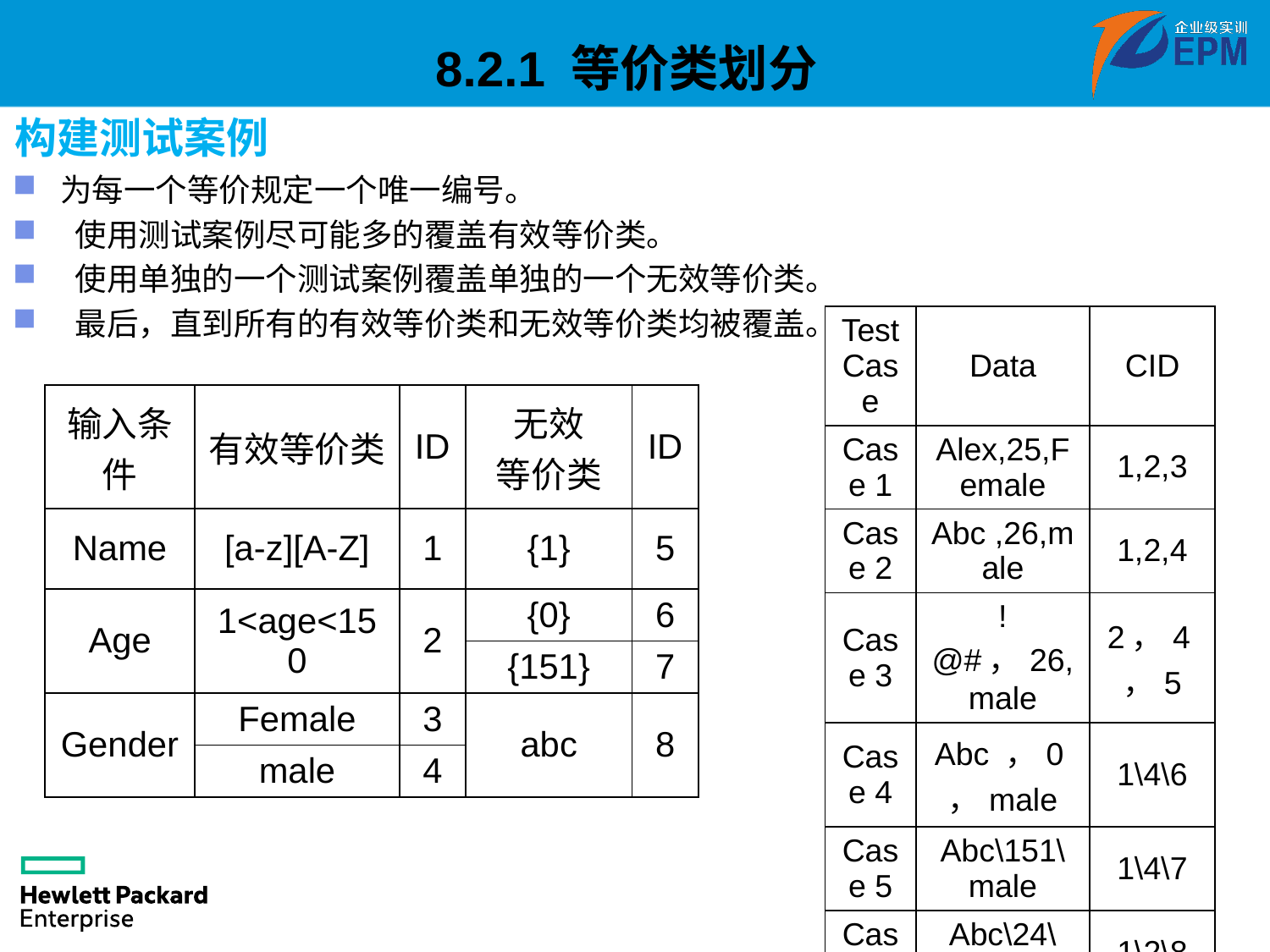

8.2.1 等价类划分
构建测试案例
为每一个等价规定一个唯一编号。
 使用测试案例尽可能多的覆盖有效等价类。
 使用单独的一个测试案例覆盖单独的一个无效等价类。
 最后，直到所有的有效等价类和无效等价类均被覆盖。
| Test Case | Data | CID |
| --- | --- | --- |
| Case 1 | Alex,25,Female | 1,2,3 |
| Case 2 | Abc ,26,male | 1,2,4 |
| Case 3 | !@#，26,male | 2，4，5 |
| Case 4 | Abc ，0，male | 1\4\6 |
| Case 5 | Abc\151\male | 1\4\7 |
| Case 6 | Abc\24\abc | 1\2\8 |
| 输入条件 | 有效等价类 | ID | 无效 等价类 | ID |
| --- | --- | --- | --- | --- |
| Name | [a-z][A-Z] | 1 | {1} | 5 |
| Age | 1<age<150 | 2 | {0} | 6 |
|  |  |  | {151} | 7 |
| Gender | Female | 3 | abc | 8 |
|  | male | 4 |  |  |